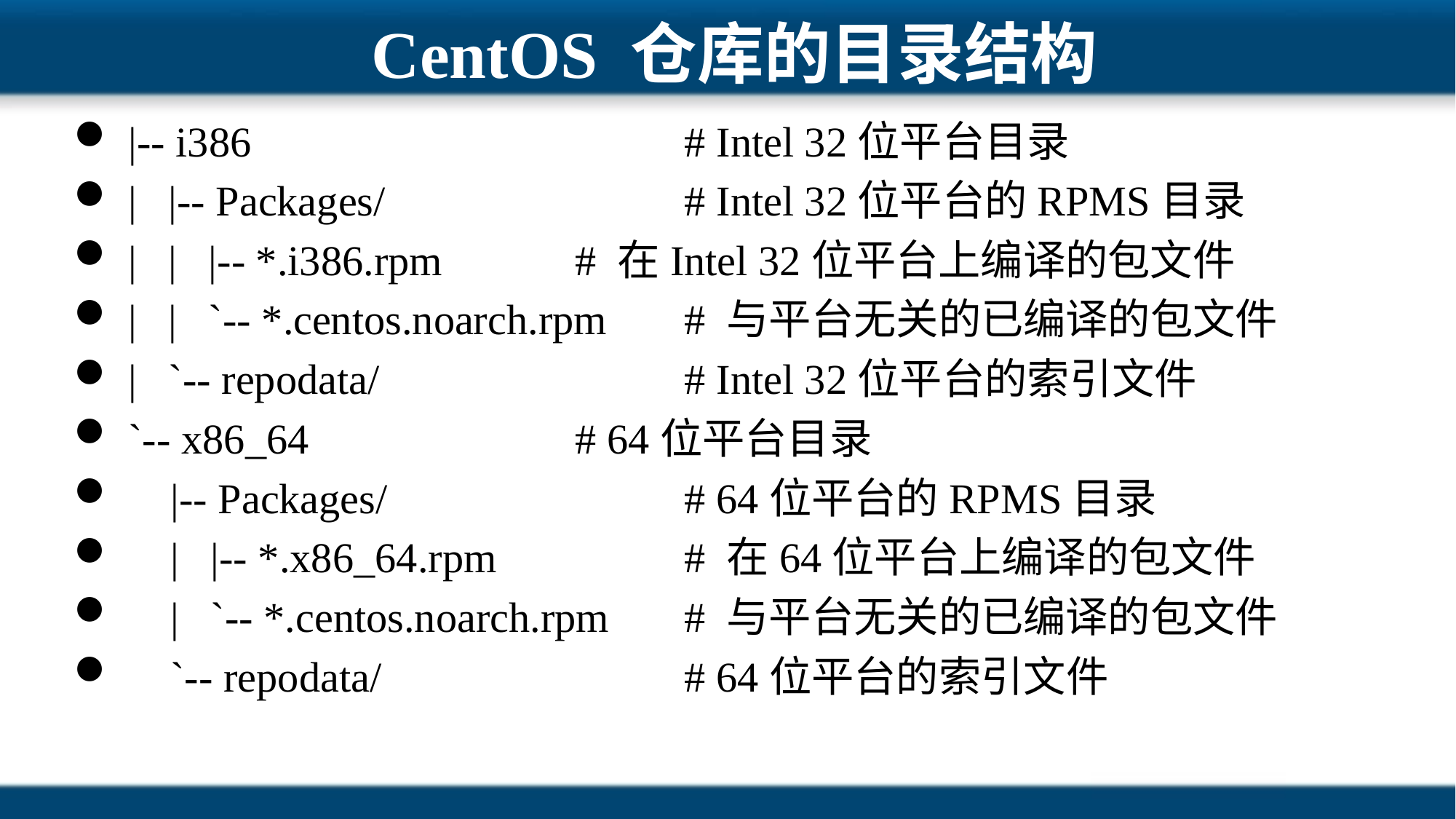

# CentOS 仓库的目录结构
|-- i386				 # Intel 32位平台目录
|   |-- Packages/			 # Intel 32位平台的RPMS目录
|   |   |-- *.i386.rpm		 # 在Intel 32位平台上编译的包文件
|   |   `-- *.centos.noarch.rpm	 # 与平台无关的已编译的包文件
|   `-- repodata/ 			 # Intel 32位平台的索引文件
`-- x86_64 			 # 64位平台目录
    |-- Packages/			 # 64位平台的RPMS目录
    |   |-- *.x86_64.rpm 		 # 在64位平台上编译的包文件
    |   `-- *.centos.noarch.rpm	 # 与平台无关的已编译的包文件
    `-- repodata/              		 # 64位平台的索引文件